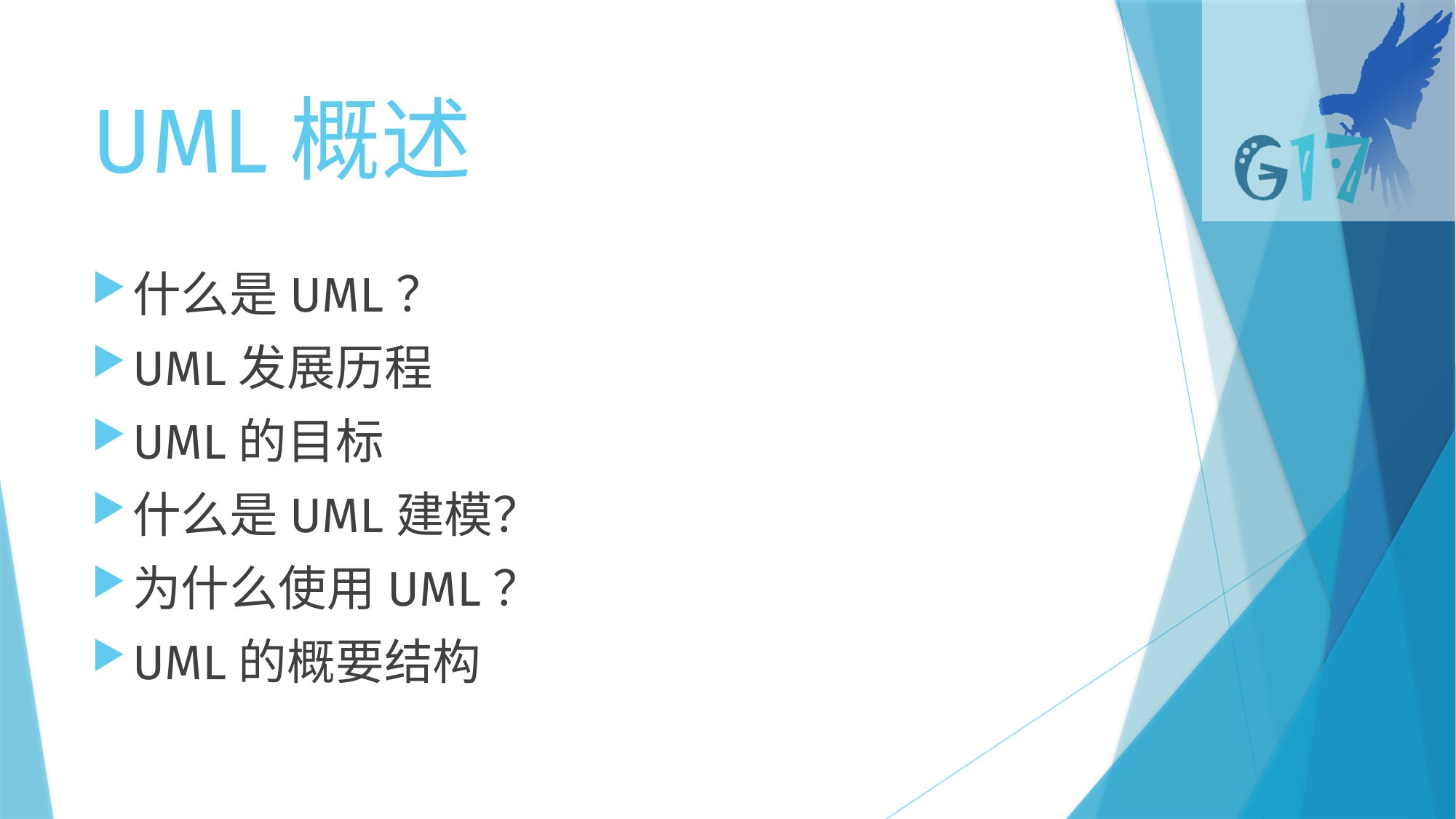

# UML概述
什么是UML？
UML发展历程
UML的目标
什么是UML建模？
为什么使用UML？
UML的概要结构